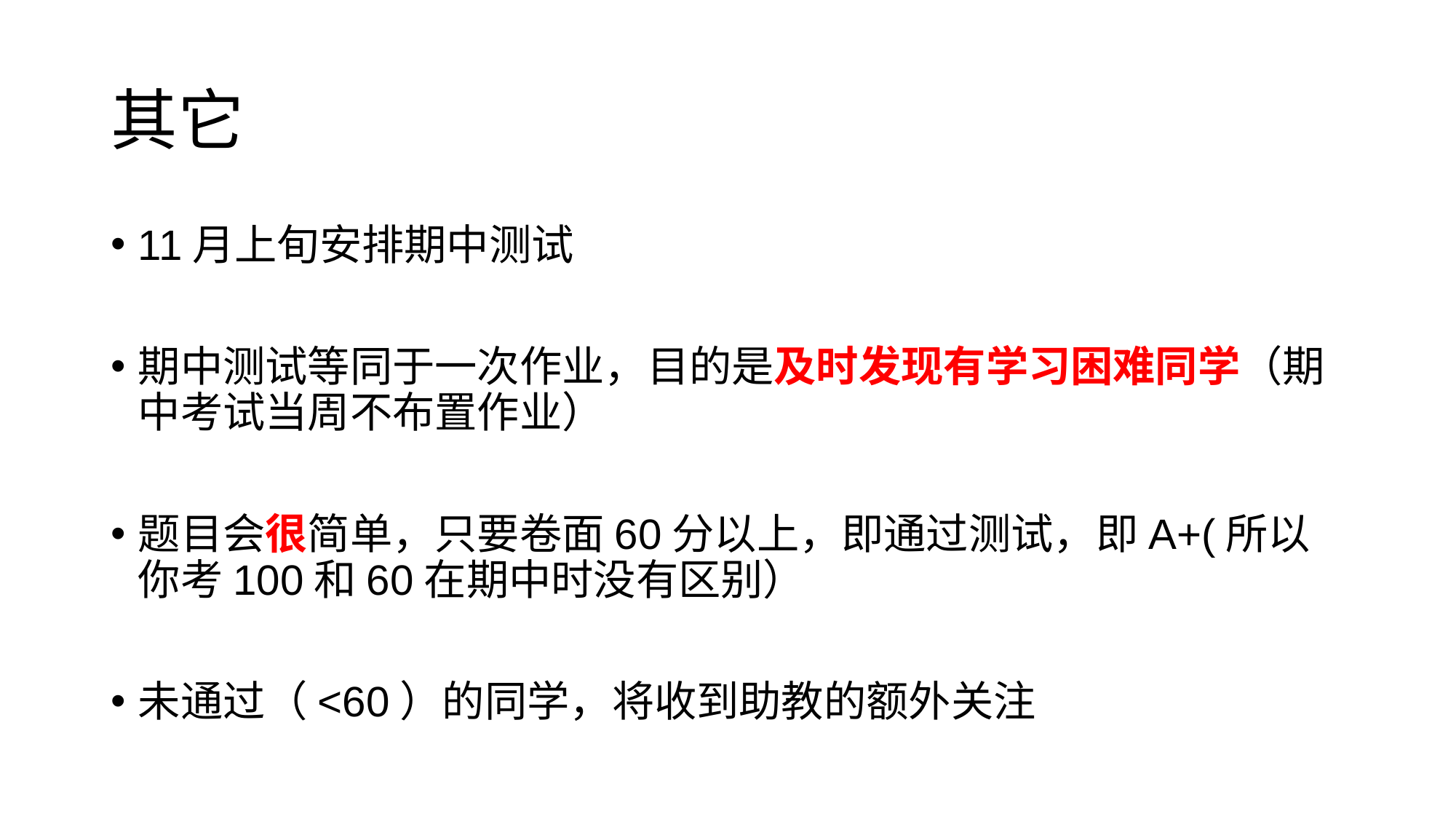

# 其它
11月上旬安排期中测试

期中测试等同于一次作业，目的是及时发现有学习困难同学（期中考试当周不布置作业）

题目会很简单，只要卷面60分以上，即通过测试，即A+(所以你考100和60在期中时没有区别）

未通过（<60）的同学，将收到助教的额外关注